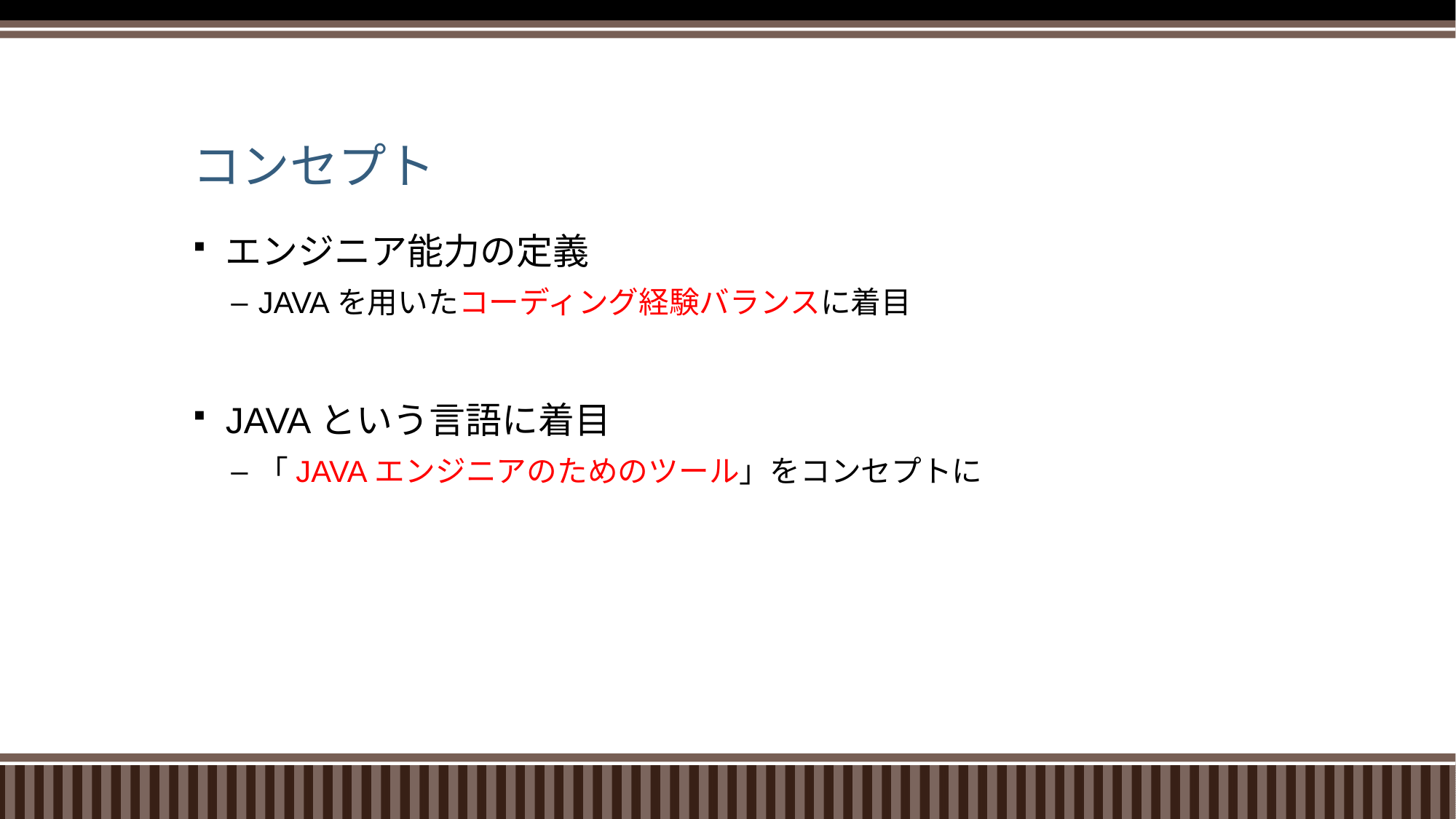

# コンセプト
エンジニア能力の定義
JAVAを用いたコーディング経験バランスに着目

JAVAという言語に着目
「JAVAエンジニアのためのツール」をコンセプトに